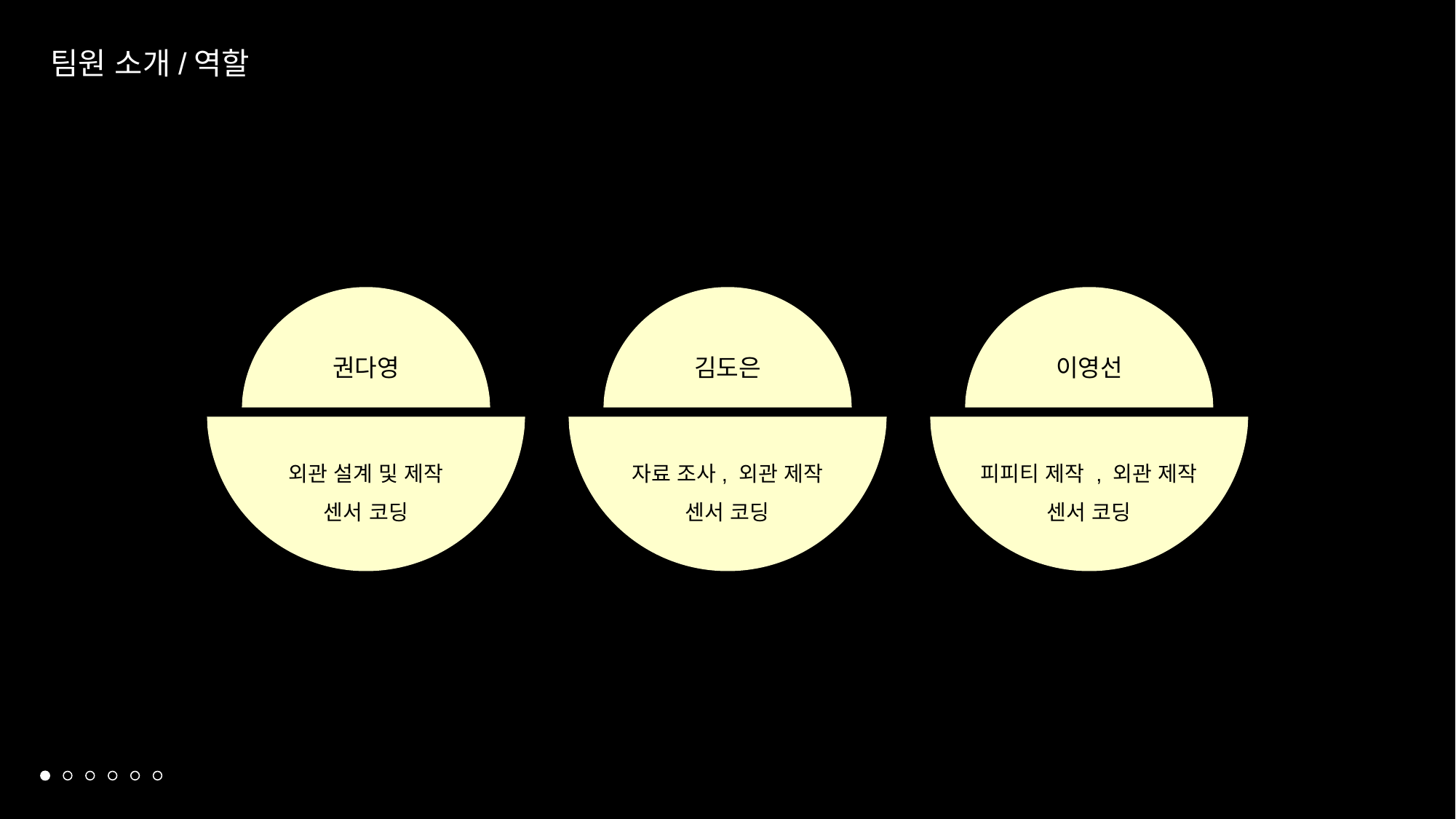

팀원 소개/역할

권다영
김도은
이영선

외관 설계 및 제작
센서 코딩
자료 조사, 외관 제작
센서 코딩
피피티 제작 , 외관 제작
센서 코딩